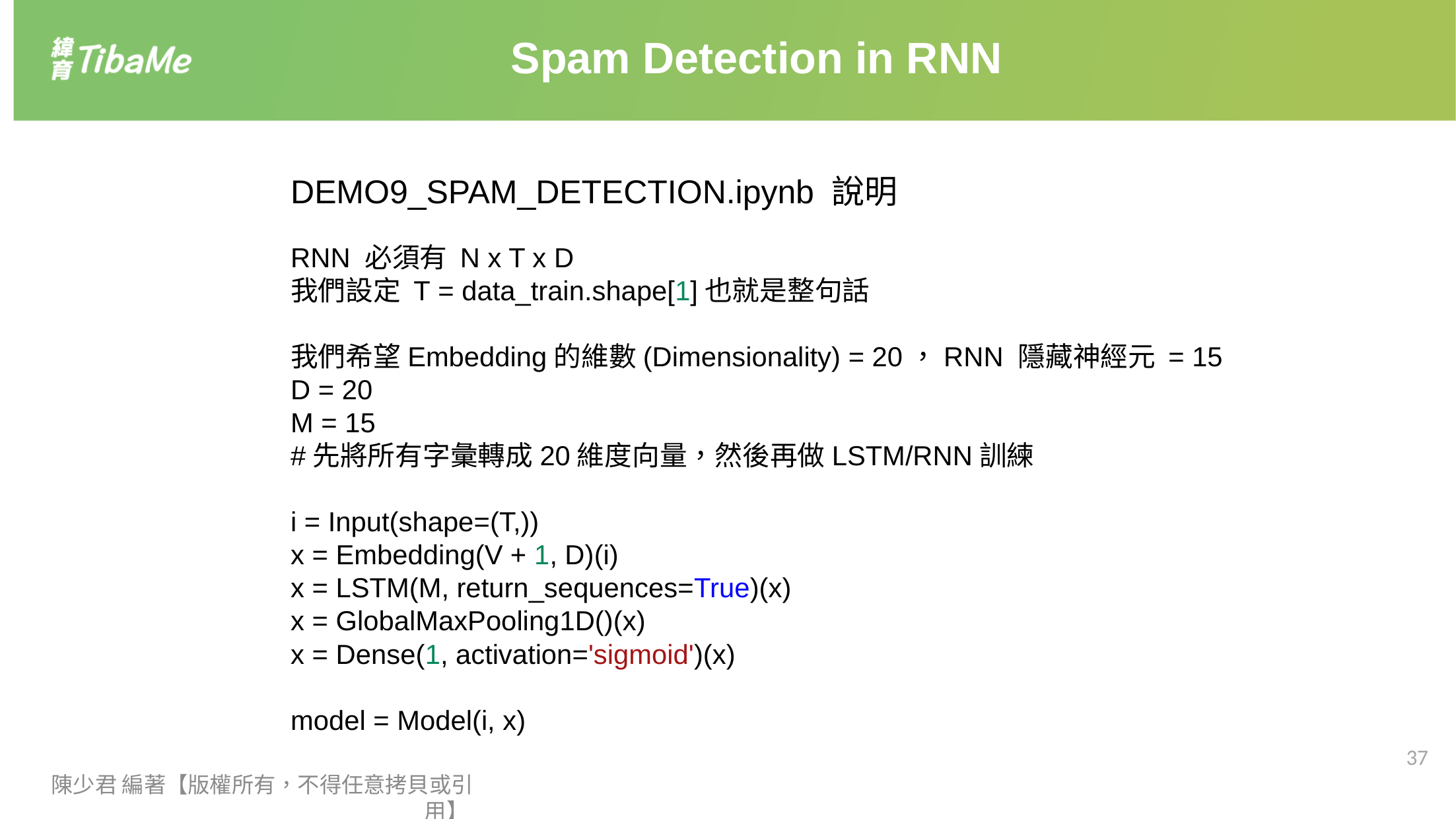

Spam Detection in RNN
DEMO9_SPAM_DETECTION.ipynb 說明

RNN 必須有 N x T x D
我們設定 T = data_train.shape[1]也就是整句話

我們希望Embedding的維數(Dimensionality) = 20，RNN 隱藏神經元 = 15
D = 20
M = 15
#先將所有字彙轉成20維度向量，然後再做LSTM/RNN訓練

i = Input(shape=(T,))
x = Embedding(V + 1, D)(i)
x = LSTM(M, return_sequences=True)(x)
x = GlobalMaxPooling1D()(x)
x = Dense(1, activation='sigmoid')(x)
model = Model(i, x)